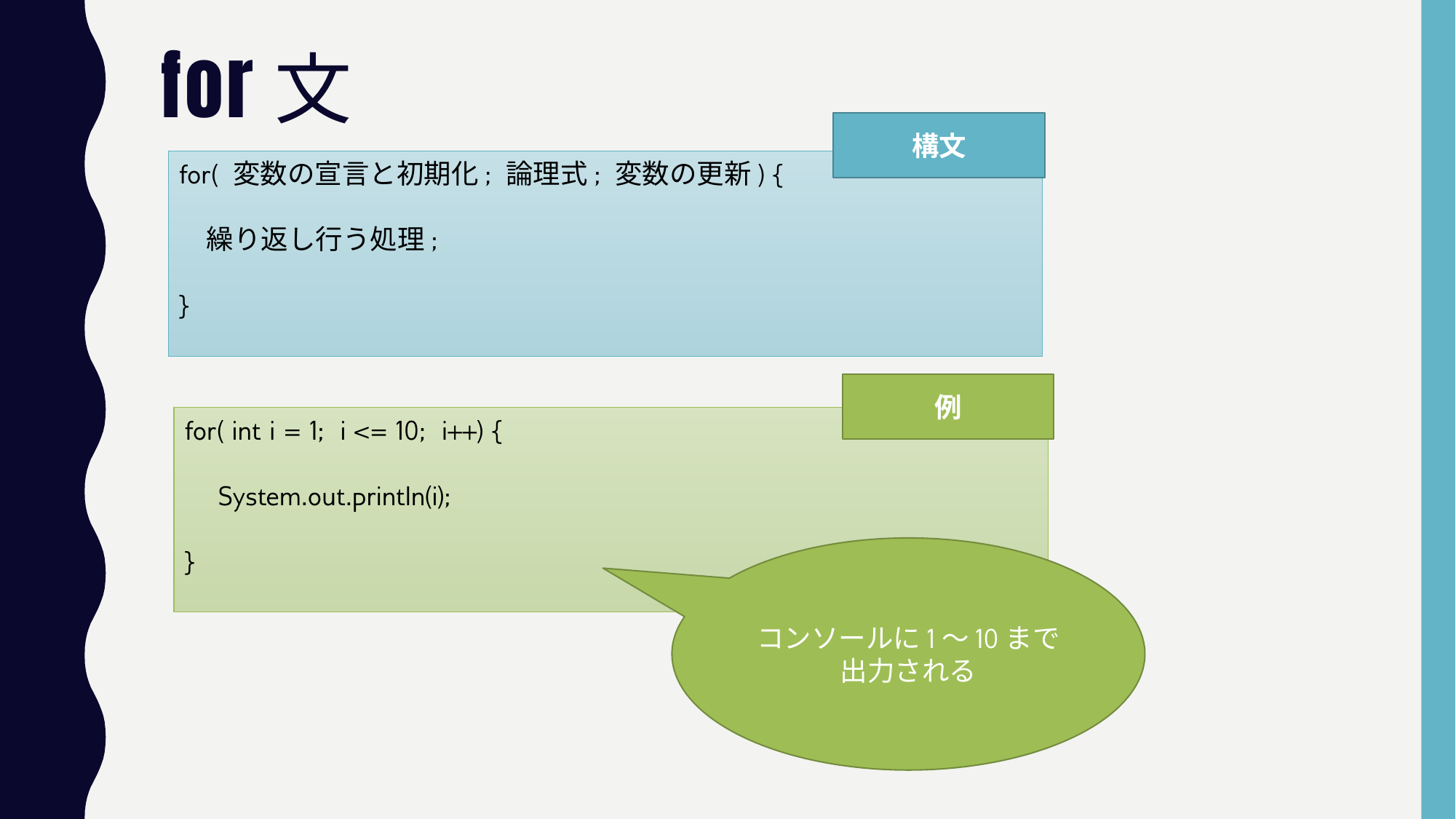

# for文
構文
for( 変数の宣言と初期化; 論理式; 変数の更新) {

　繰り返し行う処理;

}
例
for( int i = 1;  i <= 10;  i++) {

　System.out.println(i);

}
コンソールに1～10まで出力される